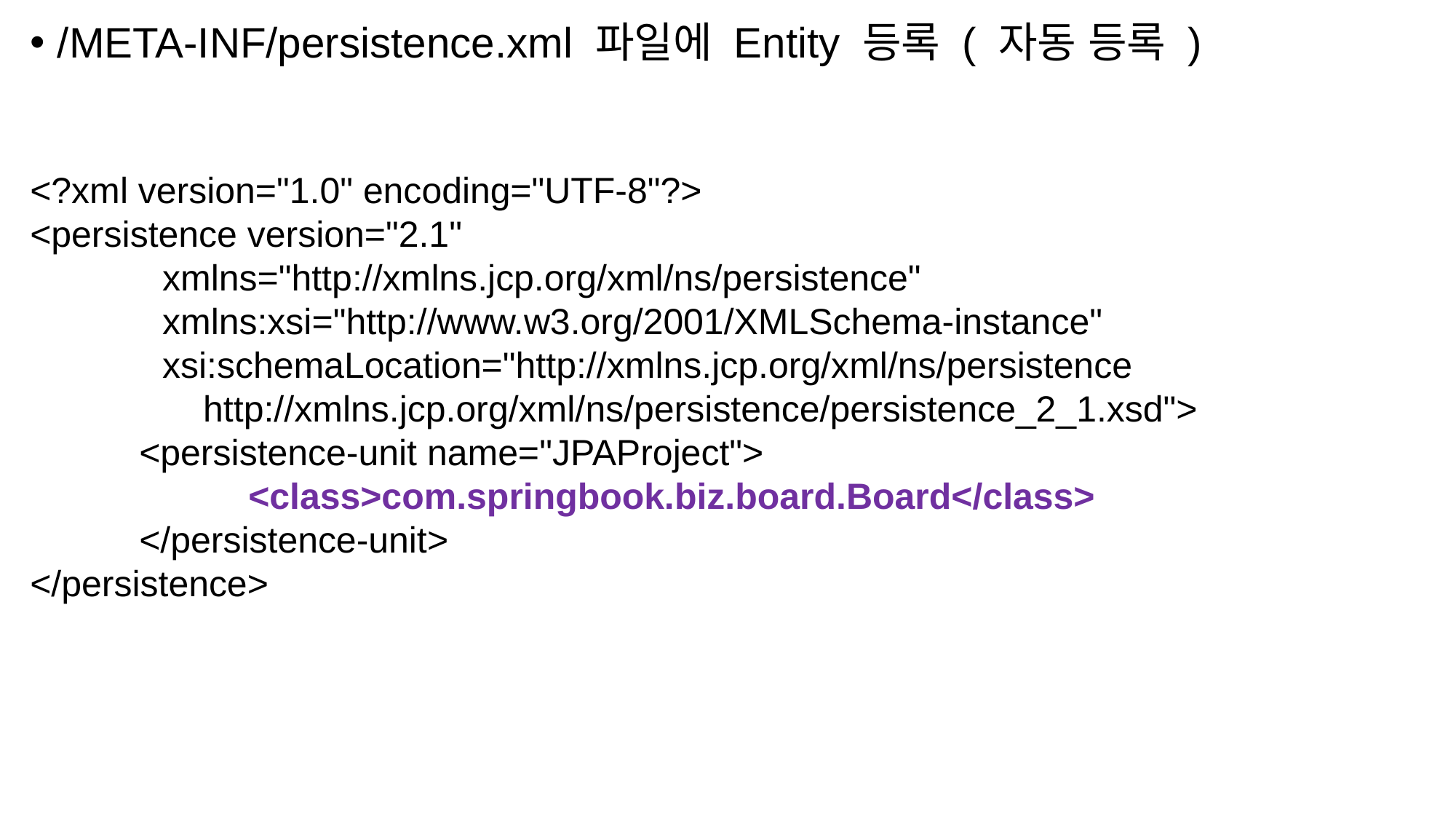

/META-INF/persistence.xml 파일에 Entity 등록 ( 자동 등록 )
<?xml version="1.0" encoding="UTF-8"?>
<persistence version="2.1"
             xmlns="http://xmlns.jcp.org/xml/ns/persistence"
             xmlns:xsi="http://www.w3.org/2001/XMLSchema-instance"
             xsi:schemaLocation="http://xmlns.jcp.org/xml/ns/persistence
                 http://xmlns.jcp.org/xml/ns/persistence/persistence_2_1.xsd">
	<persistence-unit name="JPAProject">
		<class>com.springbook.biz.board.Board</class>
	</persistence-unit>
</persistence>